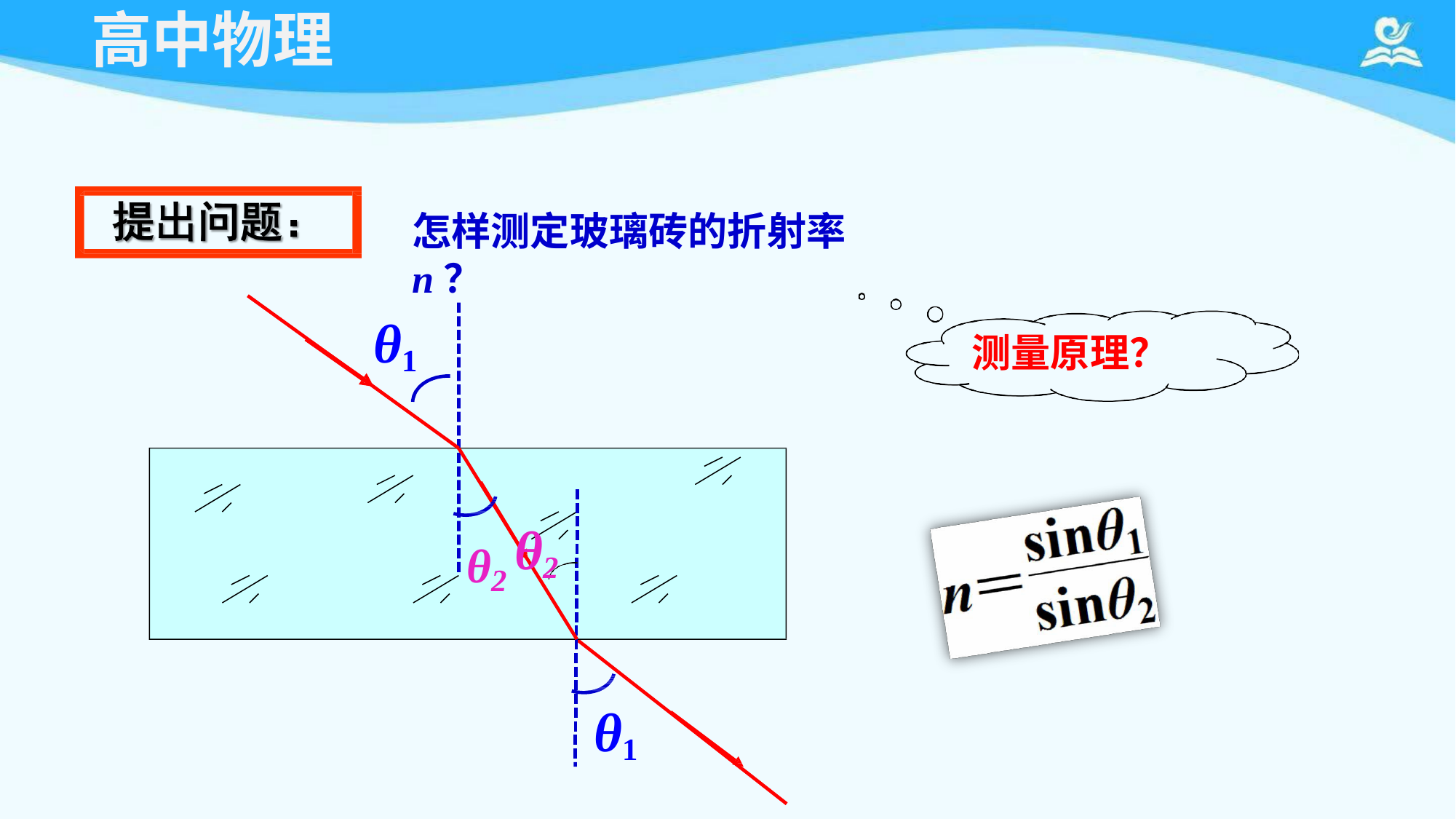

# 高中物理

怎样测定玻璃砖的折射率n？

θ1

测量原理？

θ2 θ2

θ1